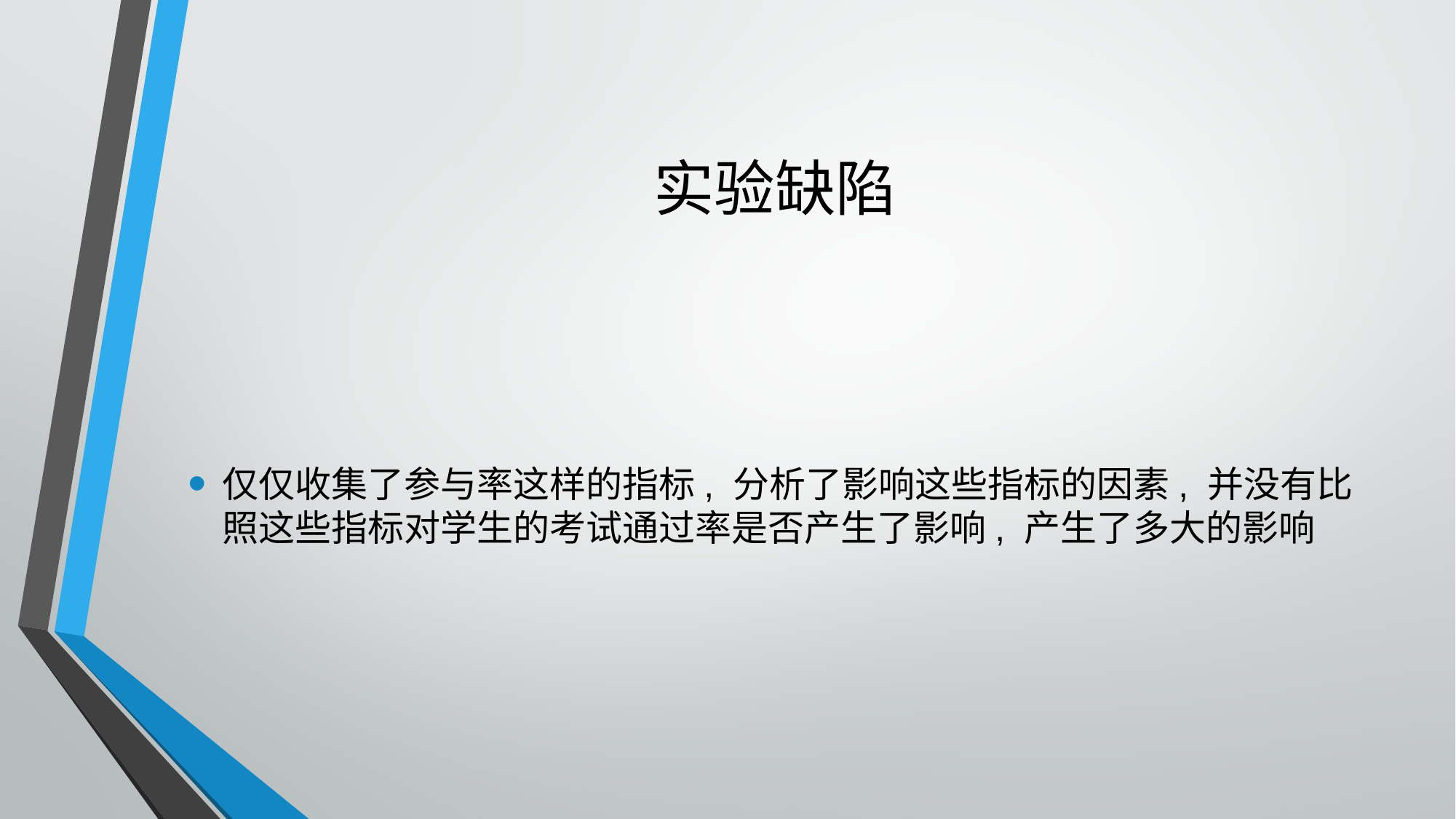

# 实验缺陷
仅仅收集了参与率这样的指标, 分析了影响这些指标的因素, 并没有比照这些指标对学生的考试通过率是否产生了影响, 产生了多大的影响